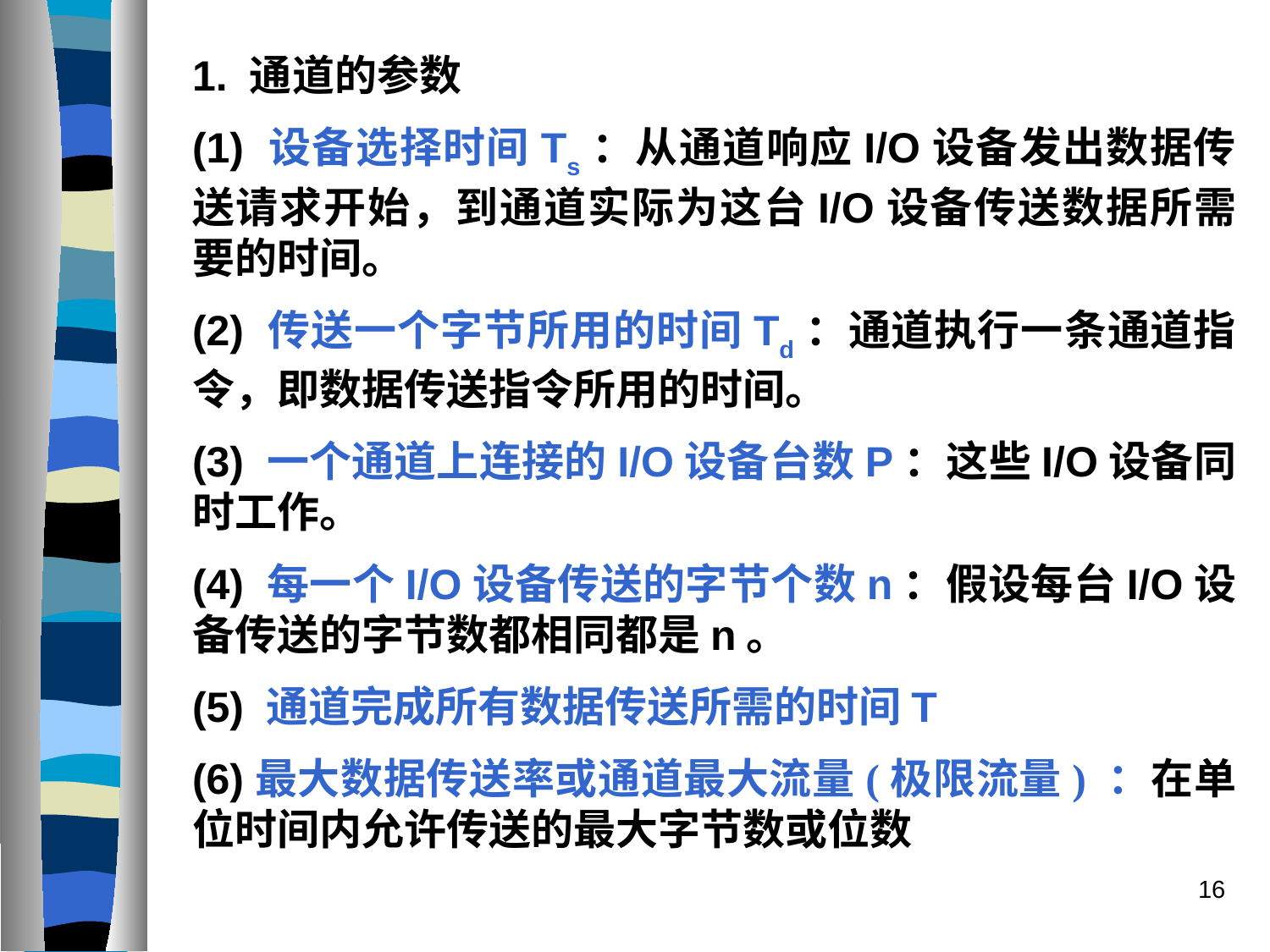

1. 通道的参数
(1) 设备选择时间Ts：从通道响应I/O设备发出数据传送请求开始，到通道实际为这台I/O设备传送数据所需要的时间。
(2) 传送一个字节所用的时间Td：通道执行一条通道指令，即数据传送指令所用的时间。
(3) 一个通道上连接的I/O设备台数P：这些I/O设备同时工作。
(4) 每一个I/O设备传送的字节个数n：假设每台I/O设备传送的字节数都相同都是n。
(5) 通道完成所有数据传送所需的时间T
(6)最大数据传送率或通道最大流量(极限流量) ：在单位时间内允许传送的最大字节数或位数
16